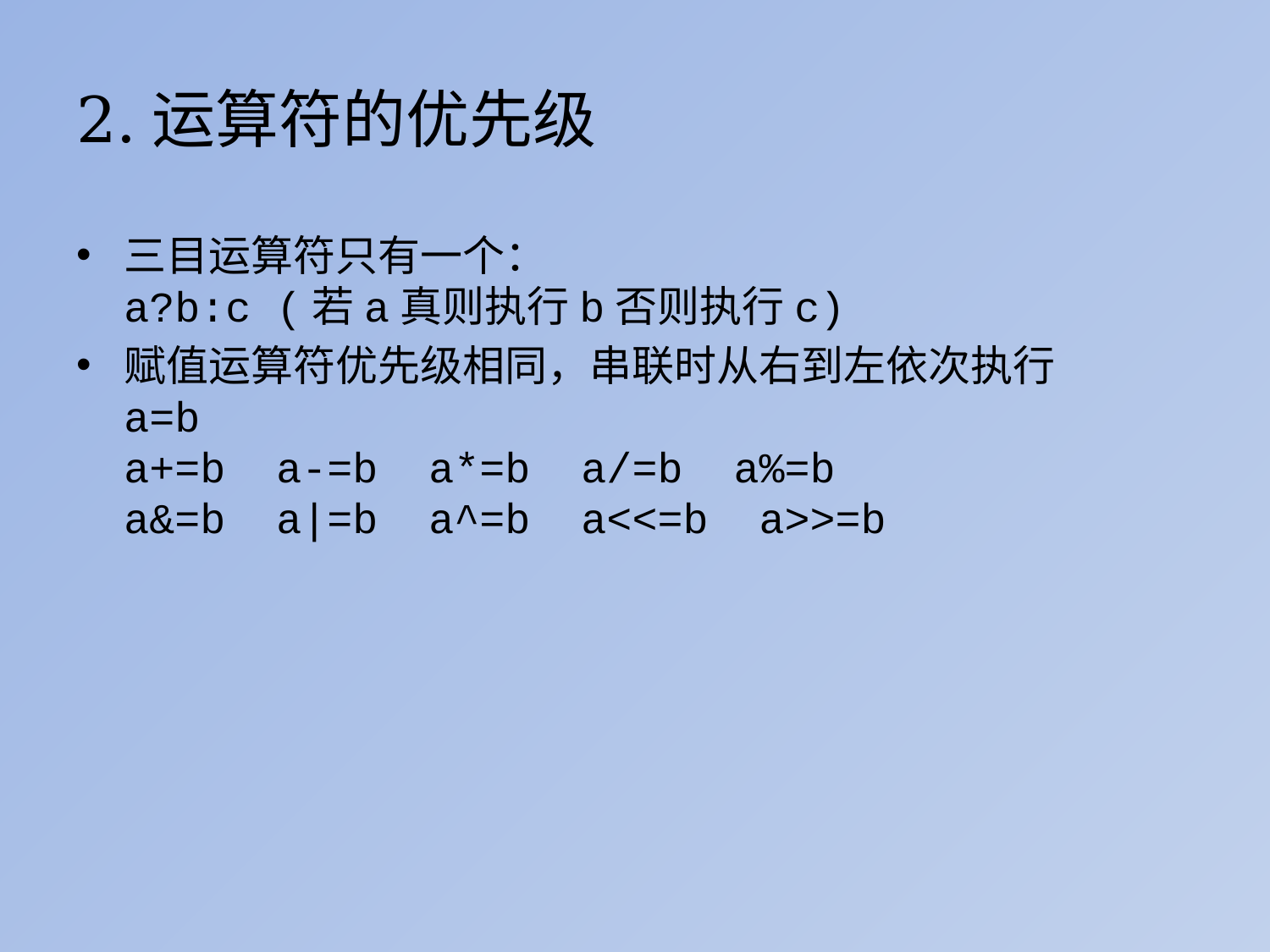

# 2.运算符的优先级
三目运算符只有一个：
a?b:c (若a真则执行b否则执行c)
赋值运算符优先级相同，串联时从右到左依次执行
a=b
a+=b  a-=b  a*=b  a/=b  a%=b
a&=b  a|=b  a^=b  a<<=b  a>>=b